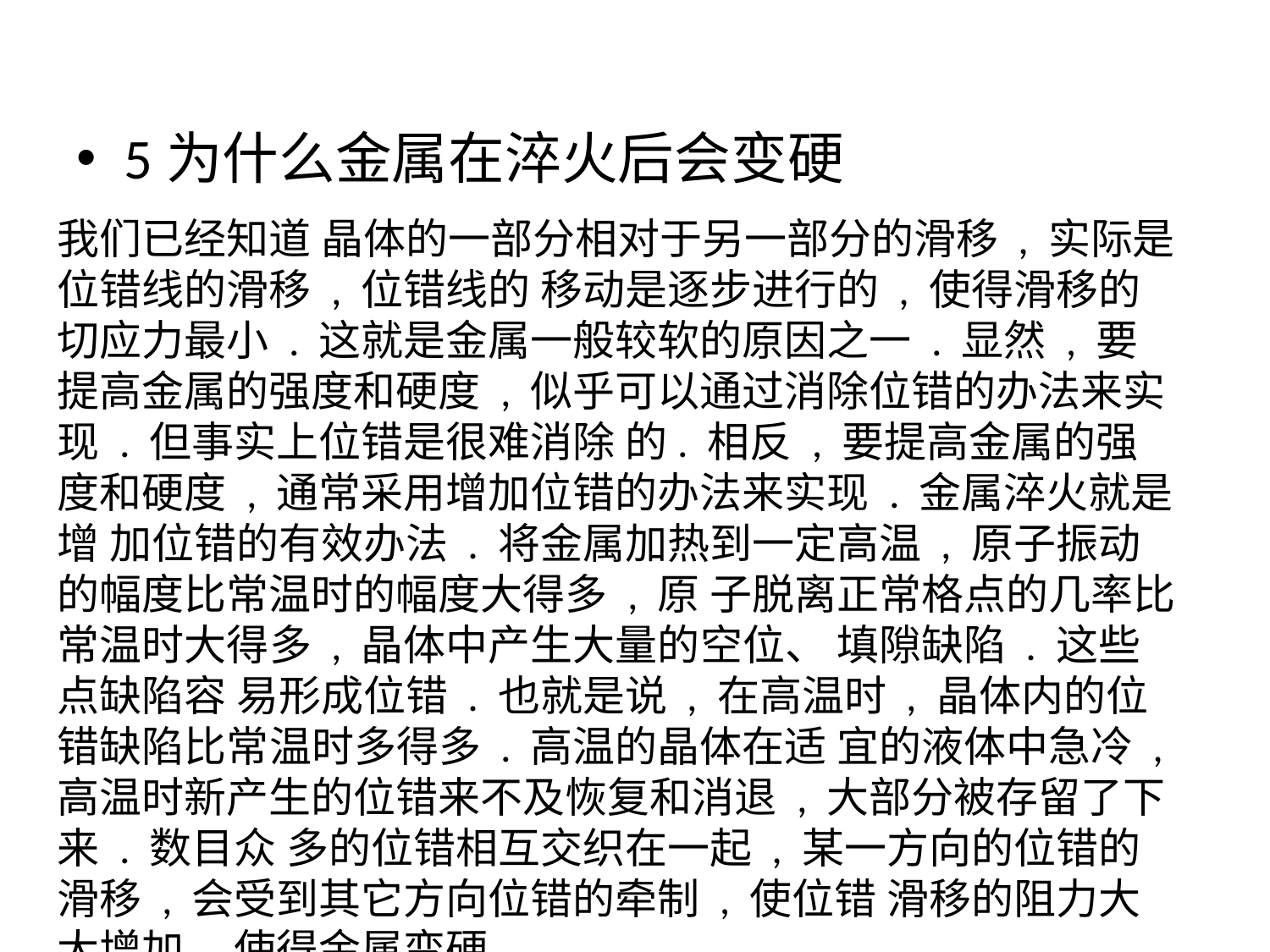

5为什么金属在淬火后会变硬
我们已经知道 晶体的一部分相对于另一部分的滑移 , 实际是位错线的滑移 , 位错线的 移动是逐步进行的 , 使得滑移的切应力最小 . 这就是金属一般较软的原因之一 . 显然 , 要 提高金属的强度和硬度 , 似乎可以通过消除位错的办法来实现 . 但事实上位错是很难消除 的. 相反 , 要提高金属的强度和硬度 , 通常采用增加位错的办法来实现 . 金属淬火就是增 加位错的有效办法 . 将金属加热到一定高温 , 原子振动的幅度比常温时的幅度大得多 , 原 子脱离正常格点的几率比常温时大得多 , 晶体中产生大量的空位、 填隙缺陷 . 这些点缺陷容 易形成位错 . 也就是说 , 在高温时 , 晶体内的位错缺陷比常温时多得多 . 高温的晶体在适 宜的液体中急冷 , 高温时新产生的位错来不及恢复和消退 , 大部分被存留了下来 . 数目众 多的位错相互交织在一起 , 某一方向的位错的滑移 , 会受到其它方向位错的牵制 , 使位错 滑移的阻力大大增加 , 使得金属变硬 .